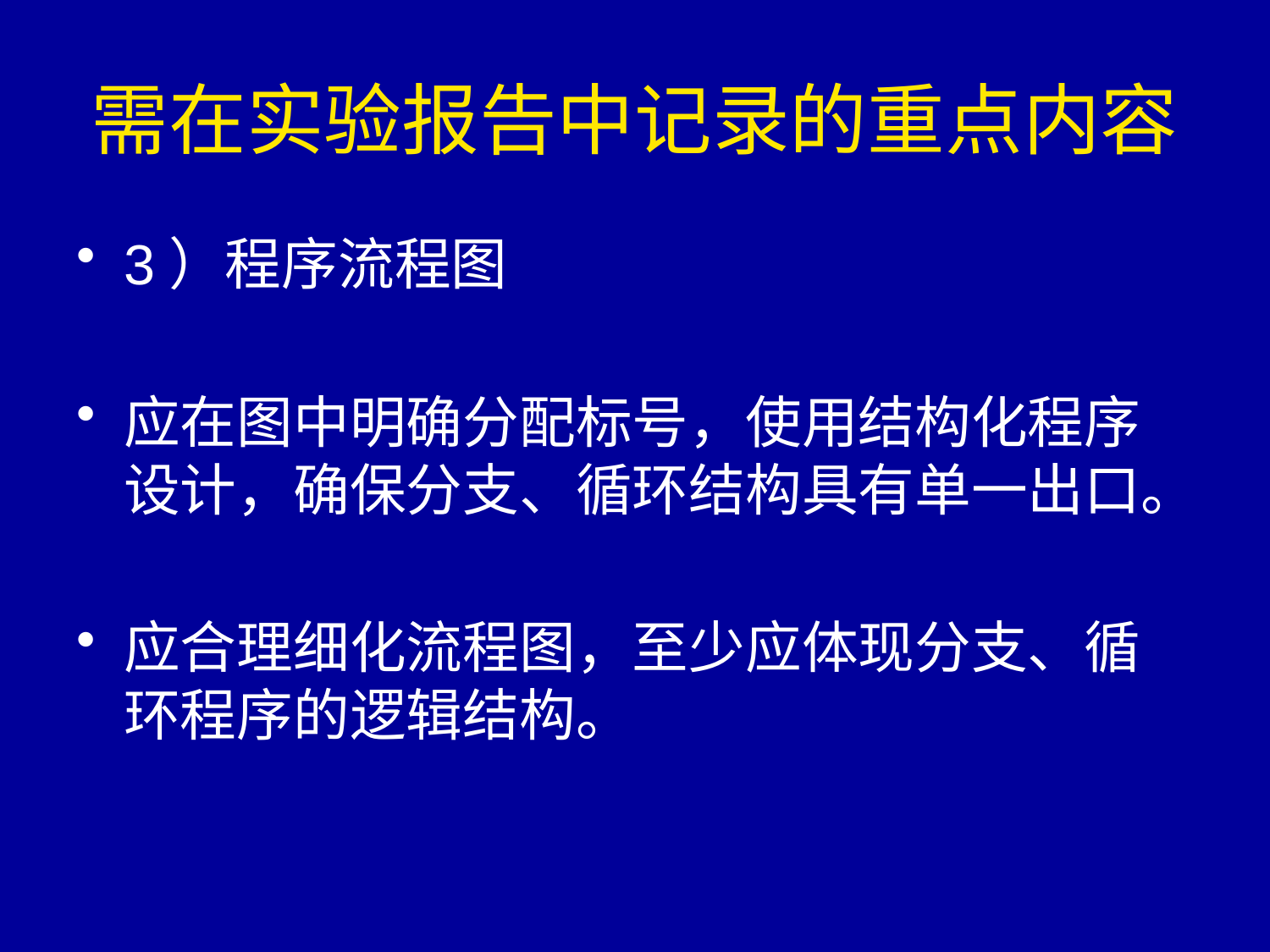

# 需在实验报告中记录的重点内容
3）程序流程图

应在图中明确分配标号，使用结构化程序设计，确保分支、循环结构具有单一出口。

应合理细化流程图，至少应体现分支、循环程序的逻辑结构。